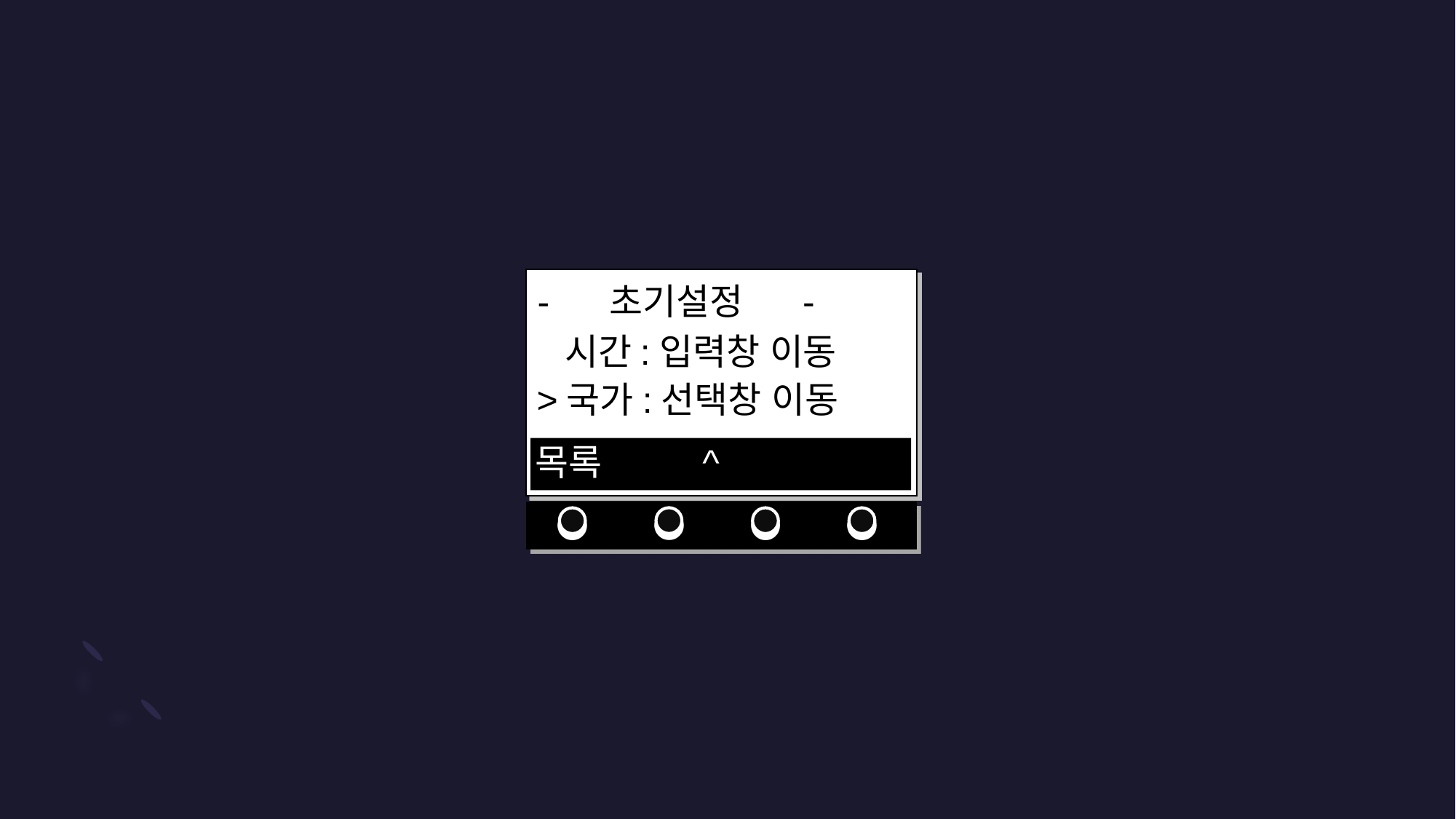

-     초기설정     -
 시간:입력창 이동
>국가:선택창 이동
목록         ^